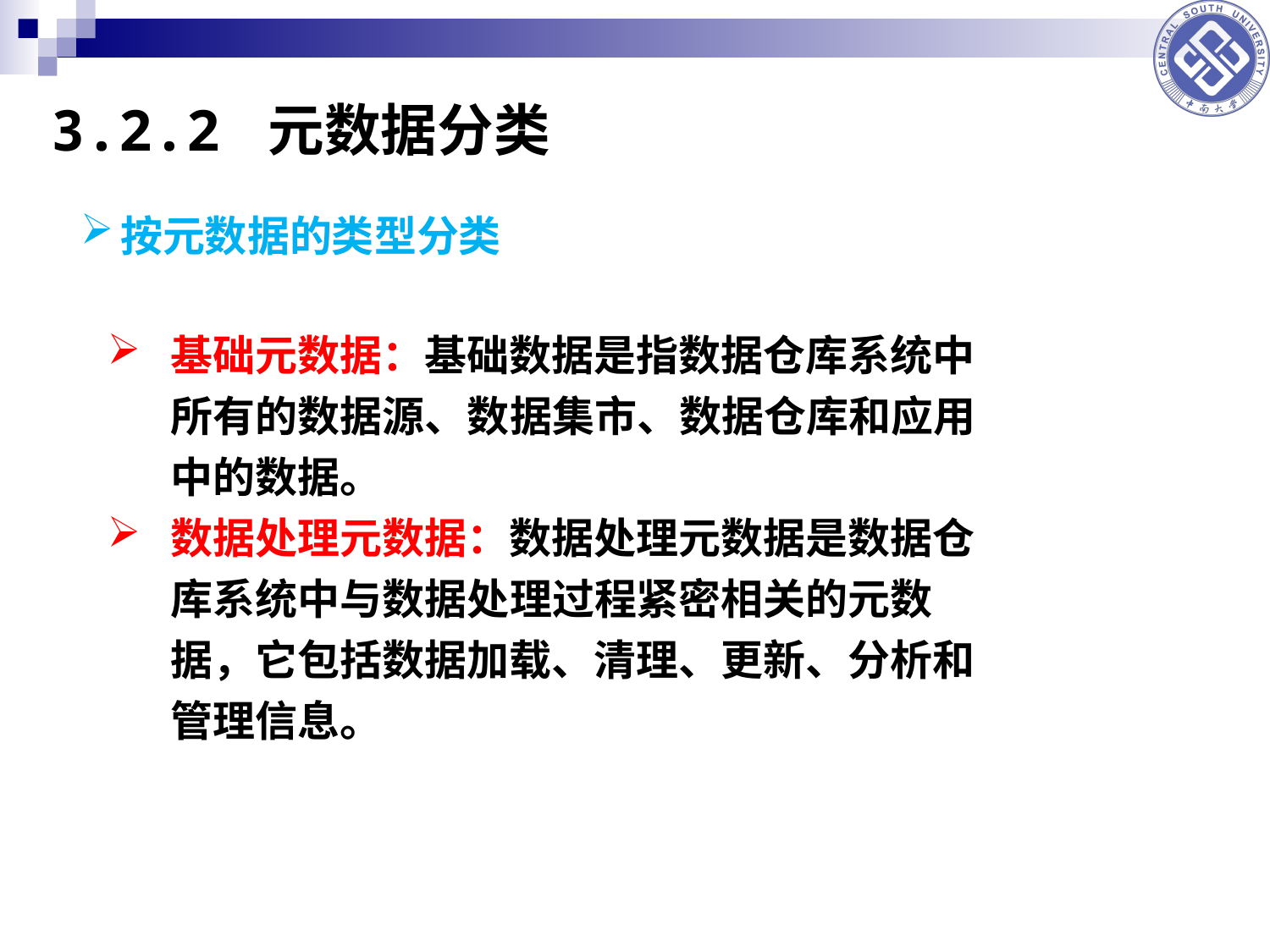

3.2.2 元数据分类
按元数据的类型分类
基础元数据：基础数据是指数据仓库系统中所有的数据源、数据集市、数据仓库和应用中的数据。
数据处理元数据：数据处理元数据是数据仓库系统中与数据处理过程紧密相关的元数据，它包括数据加载、清理、更新、分析和管理信息。